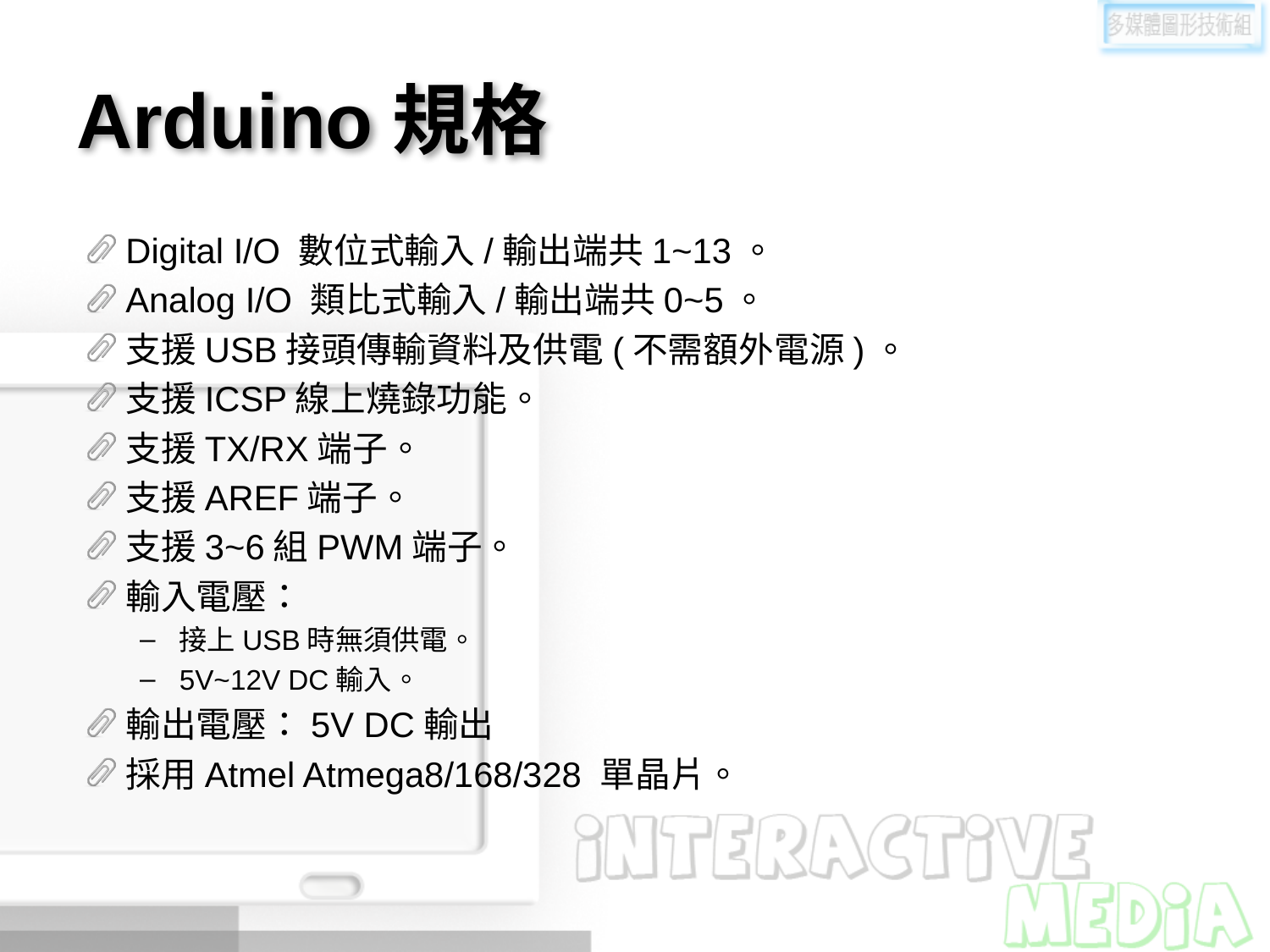

# Arduino規格
Digital I/O 數位式輸入/輸出端共1~13。
Analog I/O 類比式輸入/輸出端共0~5。
支援USB接頭傳輸資料及供電(不需額外電源)。
支援ICSP線上燒錄功能。
支援TX/RX端子。
支援AREF端子。
支援3~6組PWM端子。
輸入電壓：
接上USB時無須供電。
5V~12V DC輸入。
輸出電壓：5V DC輸出
採用Atmel Atmega8/168/328 單晶片。